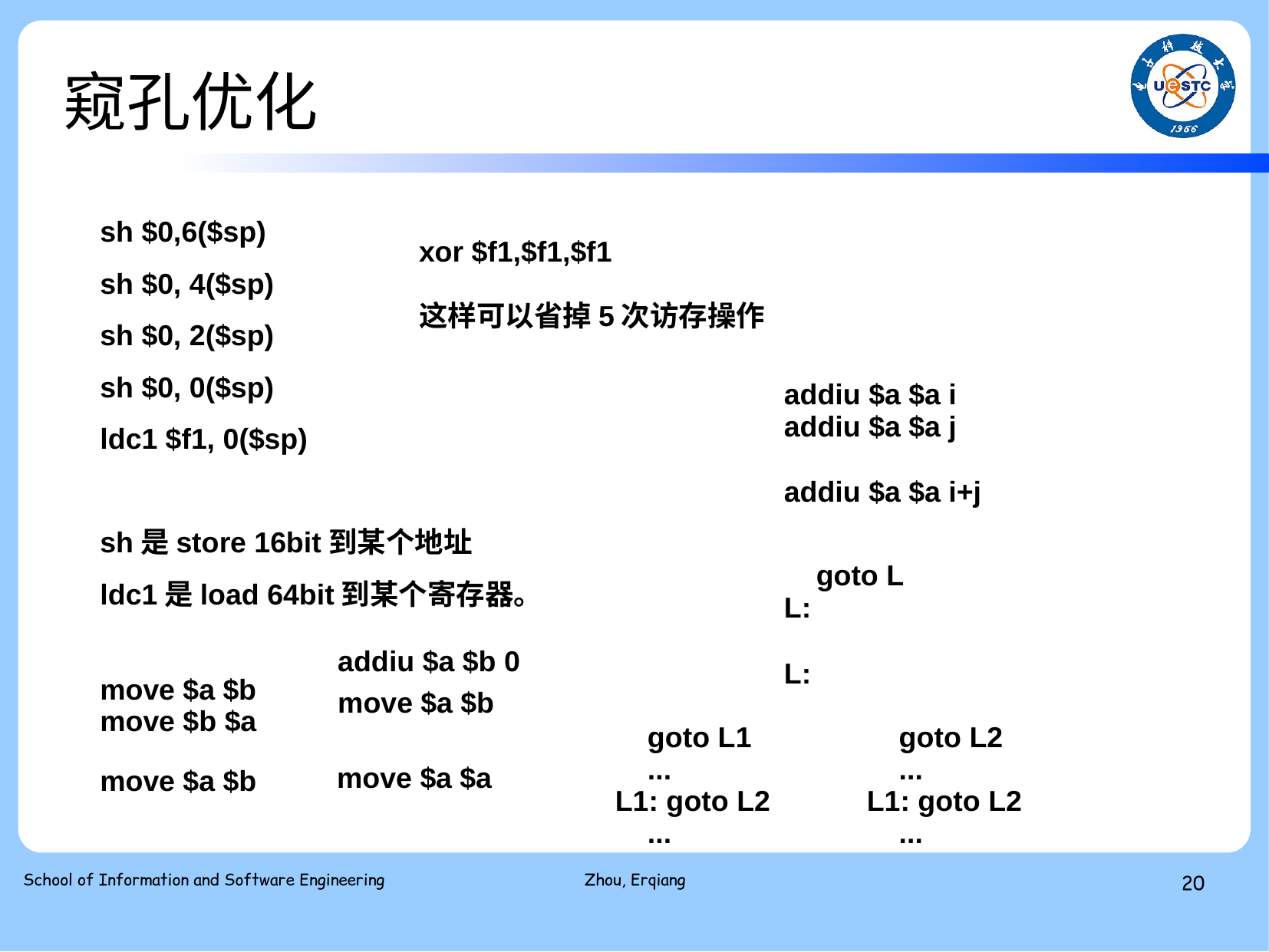

# 窥孔优化
sh $0,6($sp)
sh $0, 4($sp)
sh $0, 2($sp)
sh $0, 0($sp)
ldc1 $f1, 0($sp)

sh是store 16bit到某个地址
ldc1是load 64bit到某个寄存器。
xor $f1,$f1,$f1

这样可以省掉5次访存操作
addiu $a $a i
addiu $a $a j
addiu $a $a i+j
    goto L
L:
addiu $a $b 0
L:
move $a $b
move $b $a
move $a $b
    goto L1
    ...
L1: goto L2
    ...
    goto L2
    ...
L1: goto L2
    ...
move $a $a
move $a $b
 School of Information and Software Engineering
Zhou, Erqiang
20